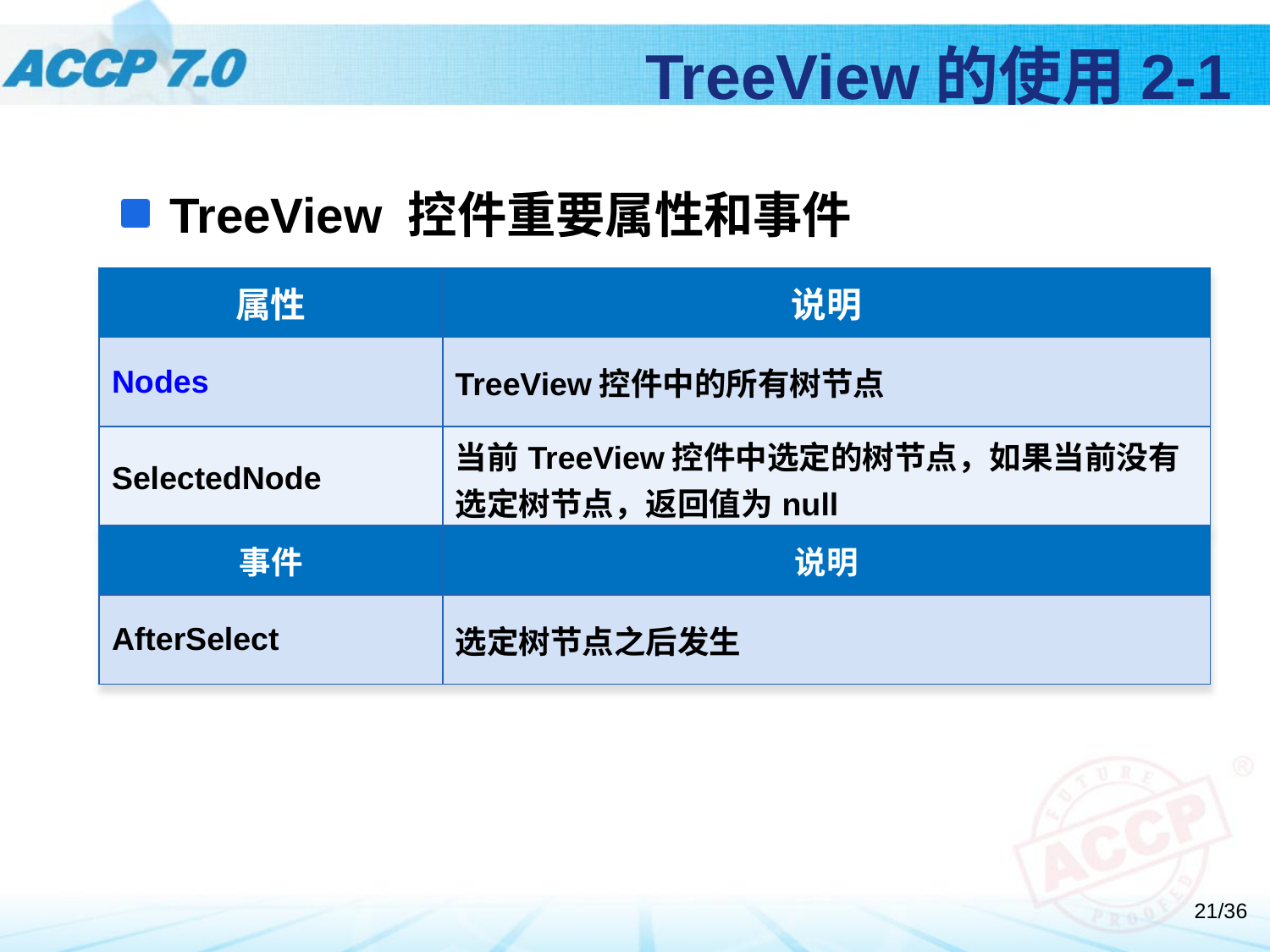

# TreeView的使用2-1
TreeView 控件重要属性和事件
| 属性 | 说明 |
| --- | --- |
| Nodes | TreeView控件中的所有树节点 |
| SelectedNode | 当前TreeView控件中选定的树节点，如果当前没有选定树节点，返回值为null |
| 事件 | 说明 |
| --- | --- |
| AfterSelect | 选定树节点之后发生 |
21/36